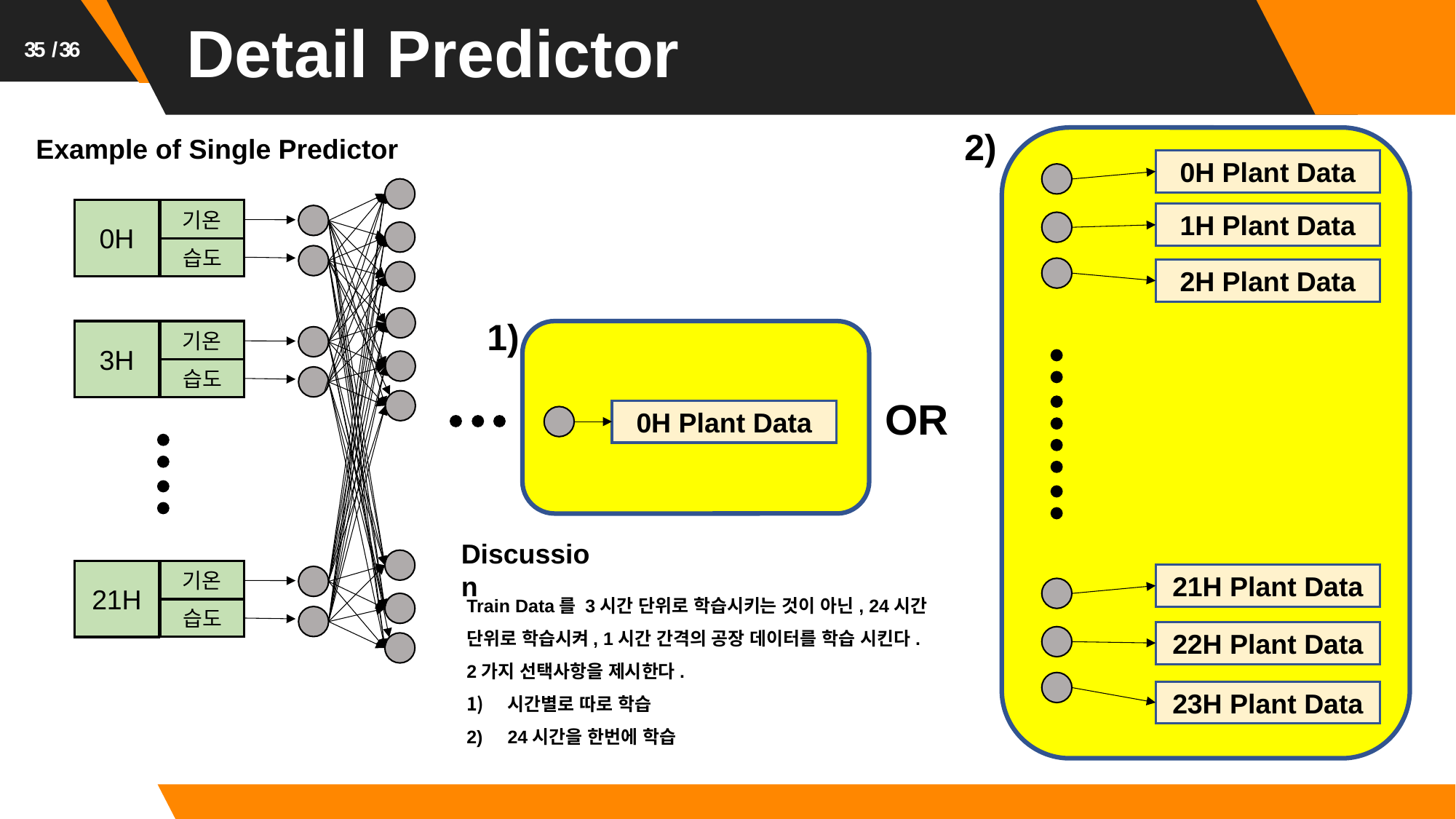

# Detail Predictor
2)
Example of Single Predictor

0H Plant Data

0H
기온
1H Plant Data

습도

2H Plant Data

1)
3H
기온

습도

OR

0H Plant Data

Discussion

21H
기온
21H Plant Data

Train Data를 3시간 단위로 학습시키는 것이 아닌, 24시간 단위로 학습시켜, 1시간 간격의 공장 데이터를 학습 시킨다.
2가지 선택사항을 제시한다.
시간별로 따로 학습
24시간을 한번에 학습

습도

22H Plant Data

23H Plant Data